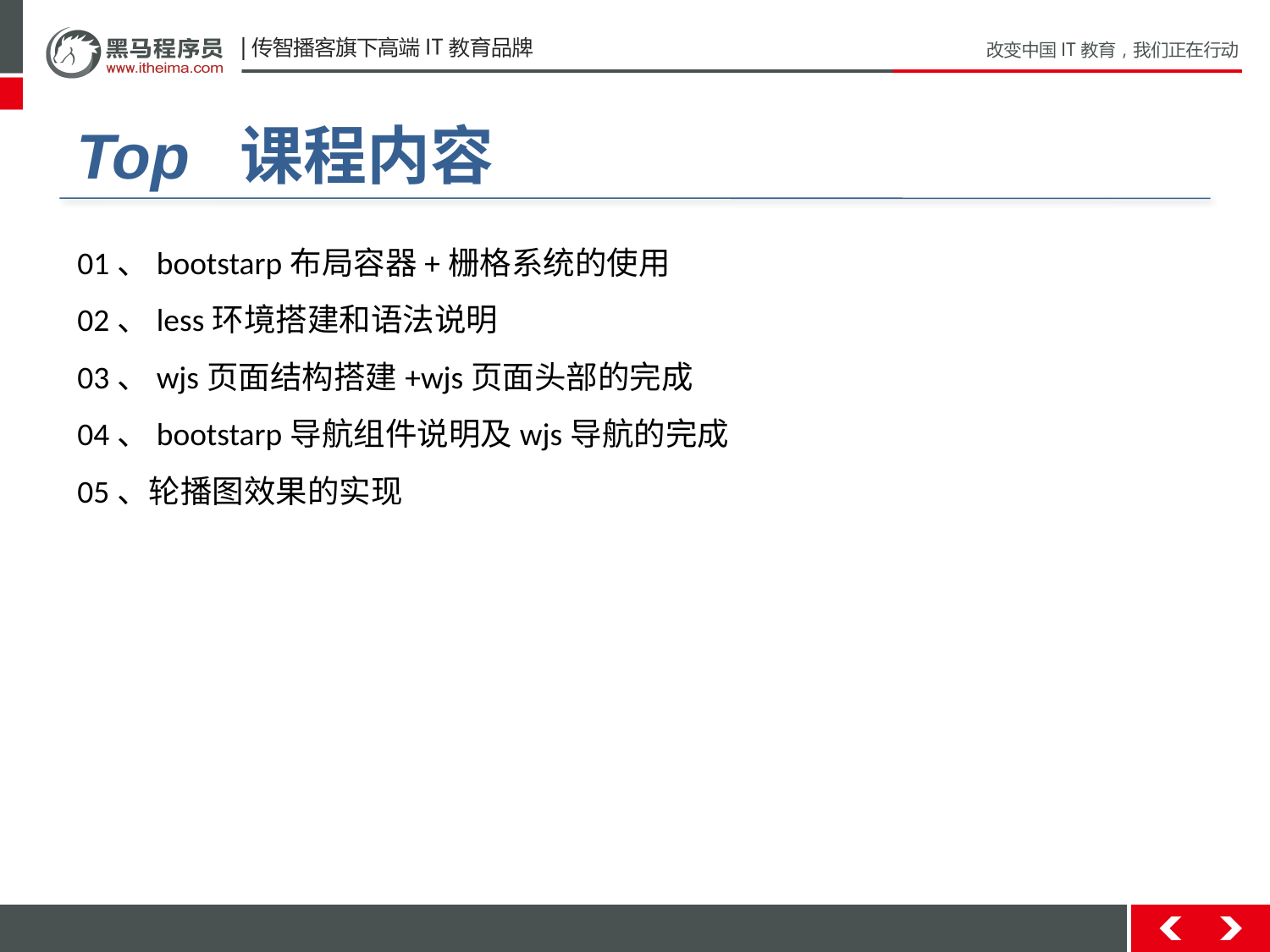

# Top  课程内容
01、bootstarp布局容器+栅格系统的使用
02、less环境搭建和语法说明
03、wjs页面结构搭建+wjs页面头部的完成
04、bootstarp导航组件说明及wjs导航的完成
05、轮播图效果的实现